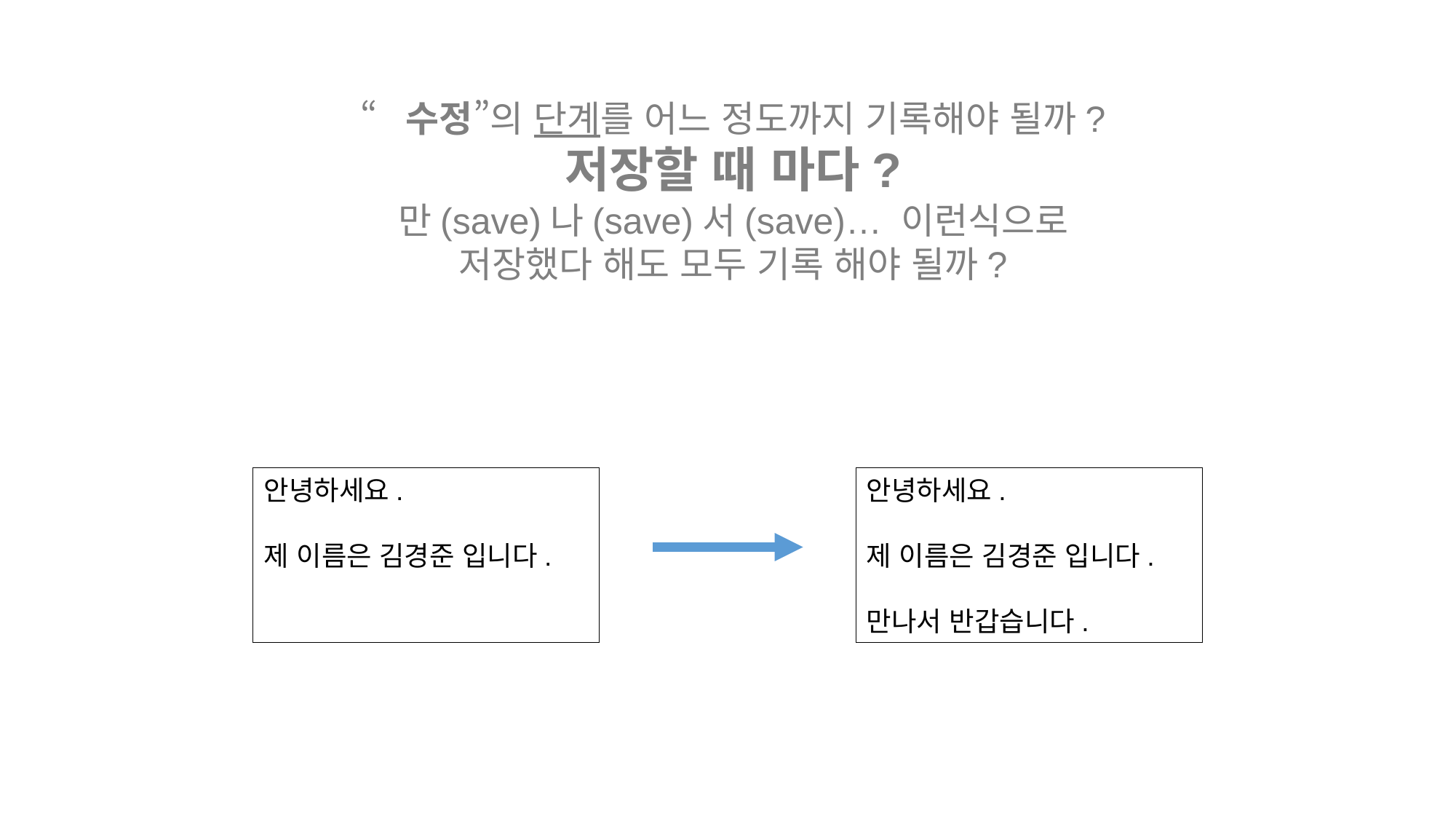

“수정”의 단계를 어느 정도까지 기록해야 될까?
저장할 때 마다?
만(save)나(save)서(save)… 이런식으로
저장했다 해도 모두 기록 해야 될까?
안녕하세요.

제 이름은 김경준 입니다.

안녕하세요.

제 이름은 김경준 입니다.

만나서 반갑습니다.